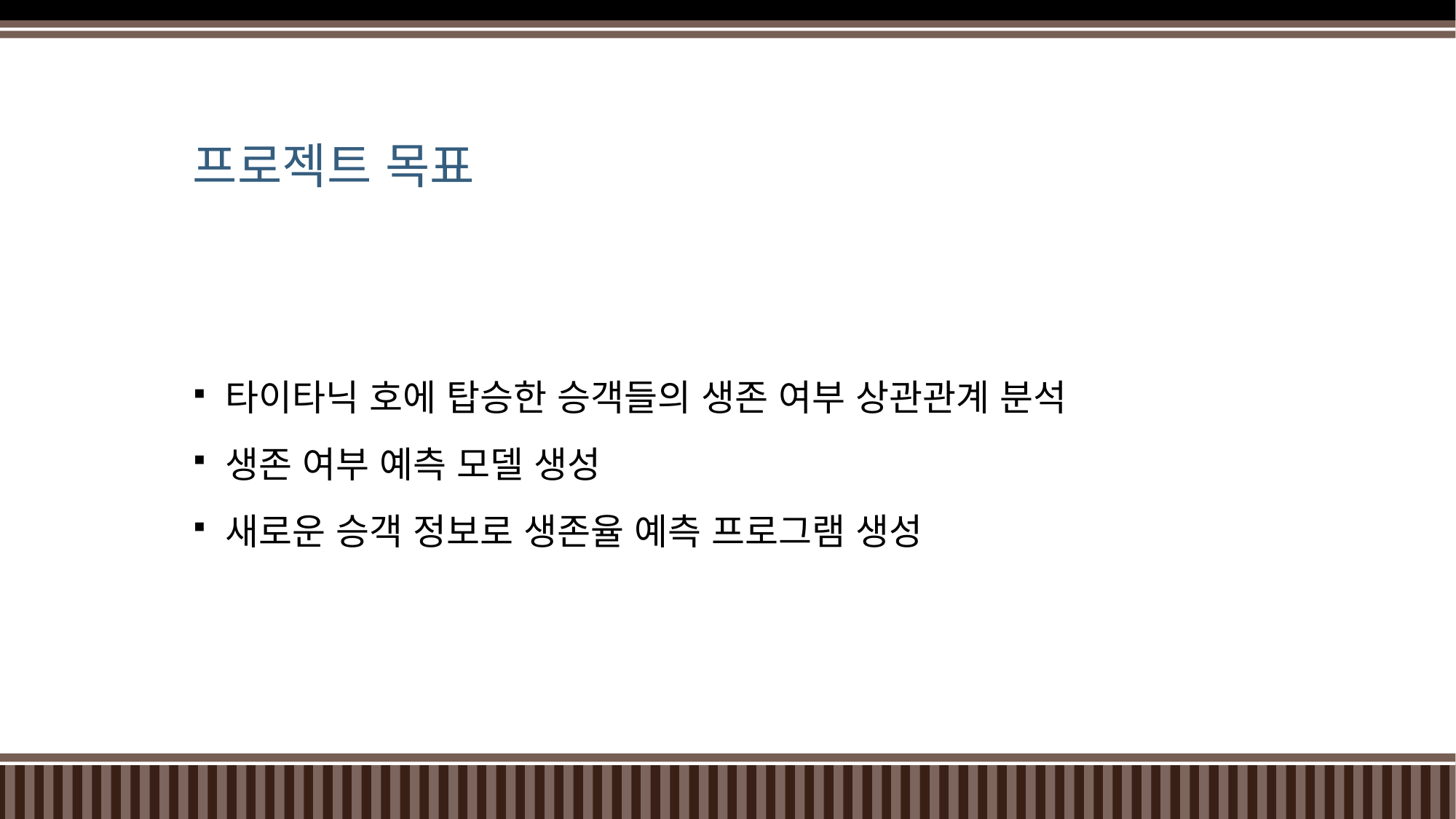

# 프로젝트 목표
타이타닉 호에 탑승한 승객들의 생존 여부 상관관계 분석
생존 여부 예측 모델 생성
새로운 승객 정보로 생존율 예측 프로그램 생성